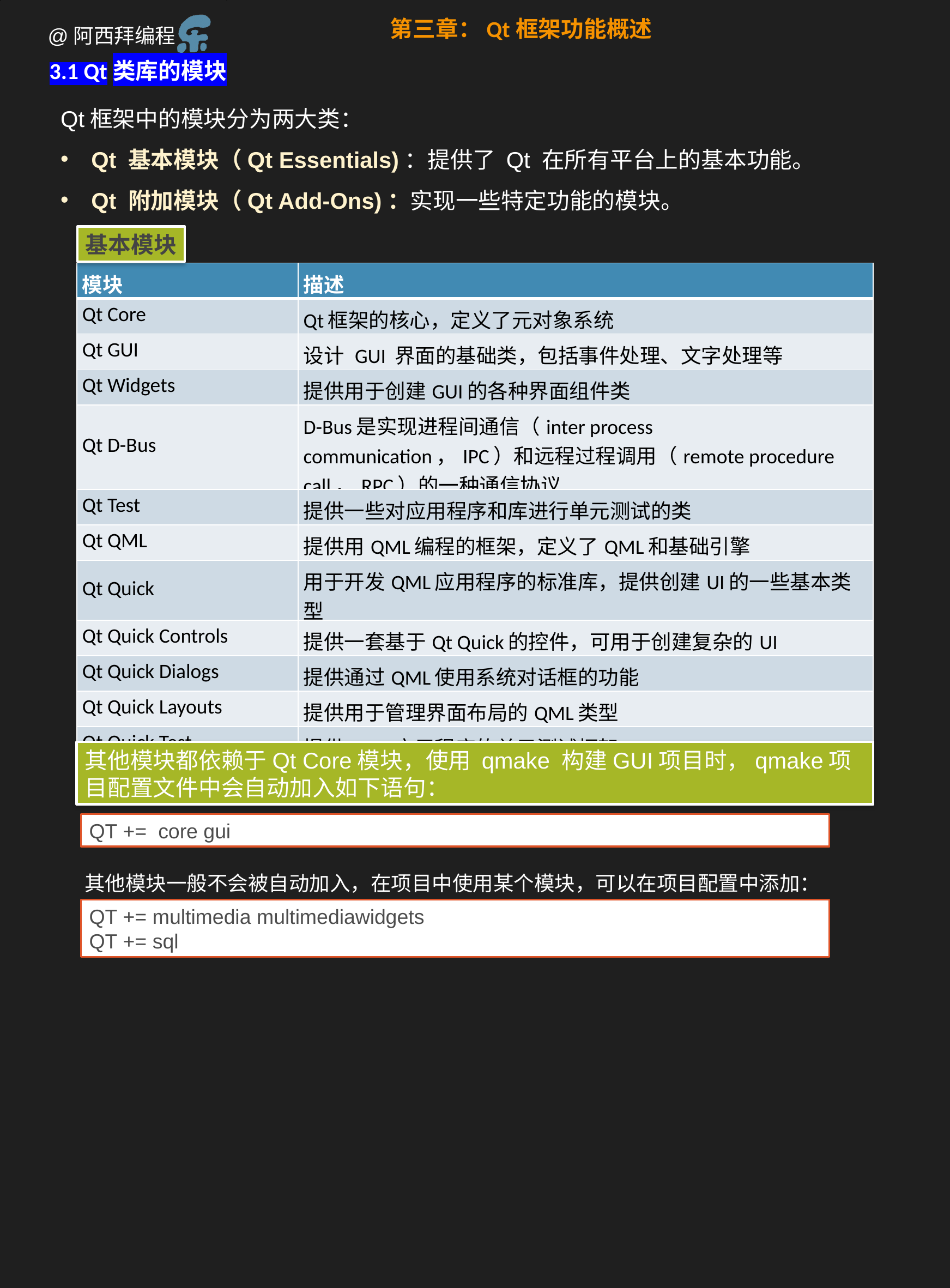

第三章：Qt框架功能概述
3.1 Qt类库的模块
Qt框架中的模块分为两大类：
Qt 基本模块（Qt Essentials)：提供了 Qt 在所有平台上的基本功能。
Qt 附加模块（Qt Add-Ons)：实现一些特定功能的模块。
基本模块
| 模块 | 描述 |
| --- | --- |
| Qt Core | Qt框架的核心，定义了元对象系统 |
| Qt GUI | 设计 GUI 界面的基础类，包括事件处理、文字处理等 |
| Qt Widgets | 提供用于创建GUI的各种界面组件类 |
| Qt D-Bus | D-Bus是实现进程间通信（inter process communication，IPC）和远程过程调用（remote procedure call，RPC）的一种通信协议 |
| Qt Test | 提供一些对应用程序和库进行单元测试的类 |
| Qt QML | 提供用QML编程的框架，定义了QML和基础引擎 |
| Qt Quick | 用于开发QML应用程序的标准库，提供创建UI的一些基本类型 |
| Qt Quick Controls | 提供一套基于Qt Quick的控件，可用于创建复杂的UI |
| Qt Quick Dialogs | 提供通过QML使用系统对话框的功能 |
| Qt Quick Layouts | 提供用于管理界面布局的QML类型 |
| Qt Quick Test | 提供QML应用程序的单元测试框架 |
其他模块都依赖于Qt Core模块，使用 qmake 构建GUI项目时，qmake项目配置文件中会自动加入如下语句：
QT +=  core gui
其他模块一般不会被自动加入，在项目中使用某个模块，可以在项目配置中添加：
QT += multimedia multimediawidgets
QT += sql